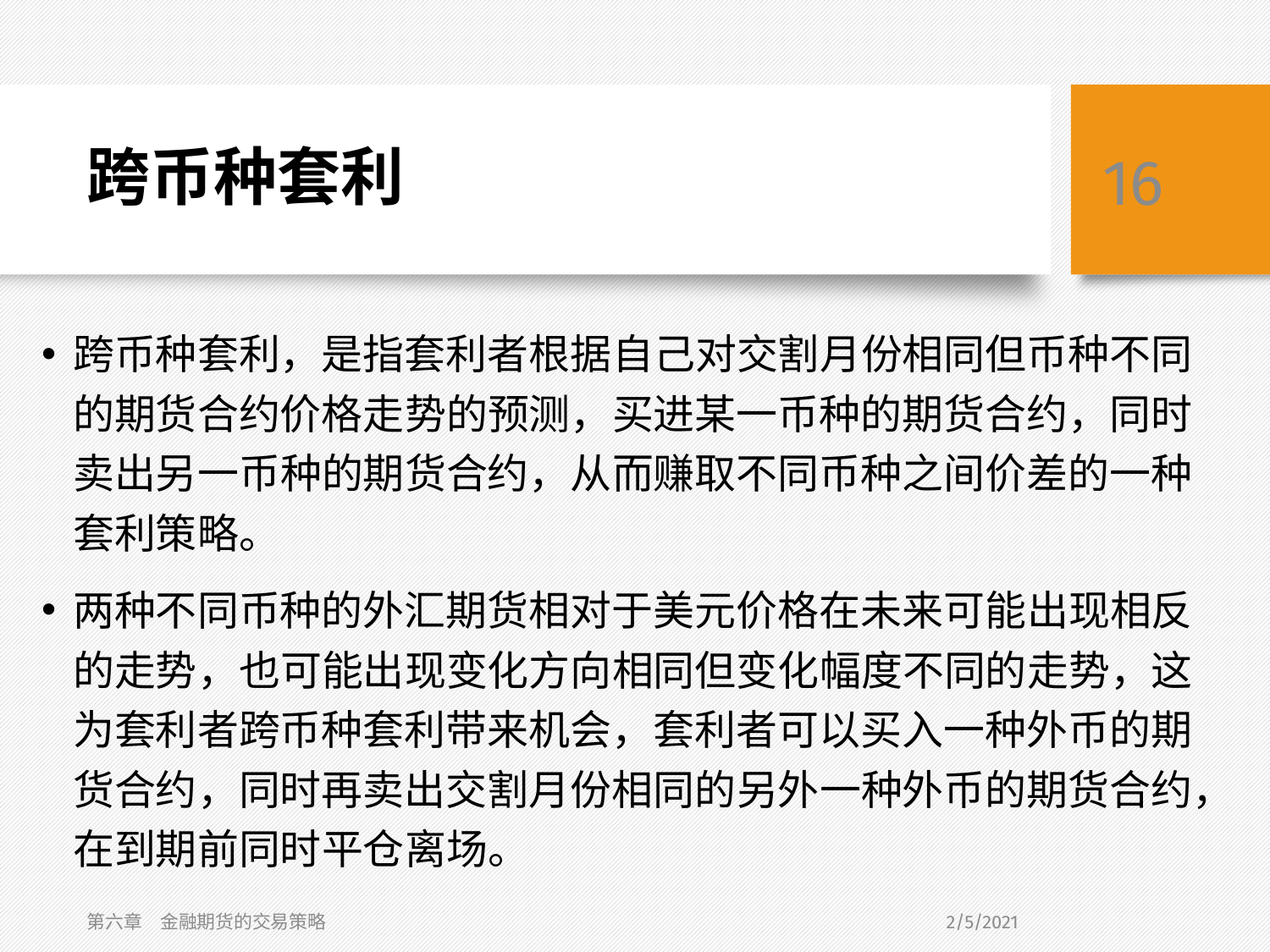

# 跨币种套利
16
跨币种套利，是指套利者根据自己对交割月份相同但币种不同的期货合约价格走势的预测，买进某一币种的期货合约，同时卖出另一币种的期货合约，从而赚取不同币种之间价差的一种套利策略。
两种不同币种的外汇期货相对于美元价格在未来可能出现相反的走势，也可能出现变化方向相同但变化幅度不同的走势，这为套利者跨币种套利带来机会，套利者可以买入一种外币的期货合约，同时再卖出交割月份相同的另外一种外币的期货合约，在到期前同时平仓离场。

2/5/2021
第六章　金融期货的交易策略